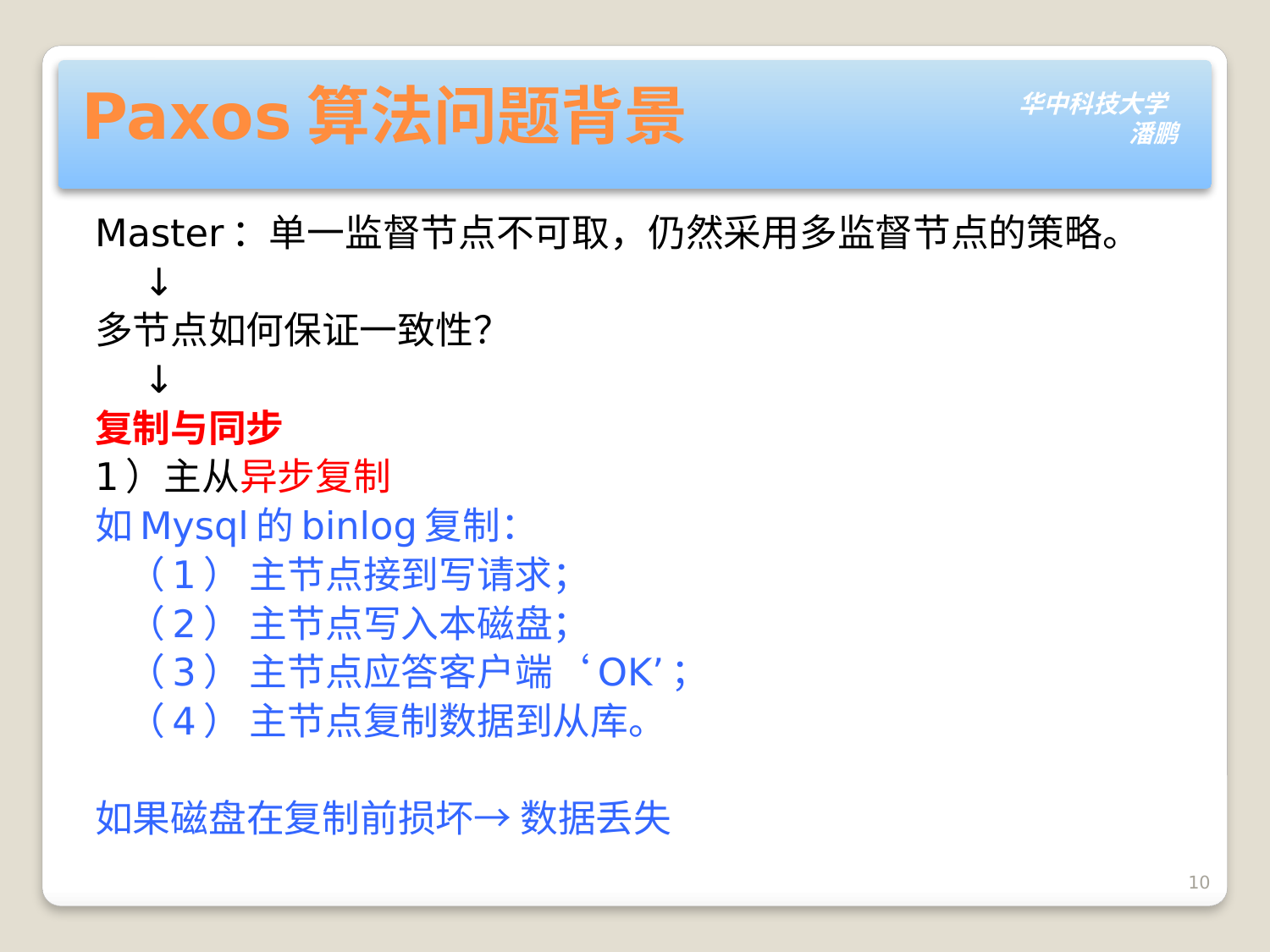

# Paxos算法问题背景
Master：单一监督节点不可取，仍然采用多监督节点的策略。
    ↓
多节点如何保证一致性？
    ↓
复制与同步
1）主从异步复制
如Mysql的binlog复制：
   （1） 主节点接到写请求；
   （2） 主节点写入本磁盘；
   （3） 主节点应答客户端‘OK’；
   （4） 主节点复制数据到从库。

如果磁盘在复制前损坏→ 数据丢失
10